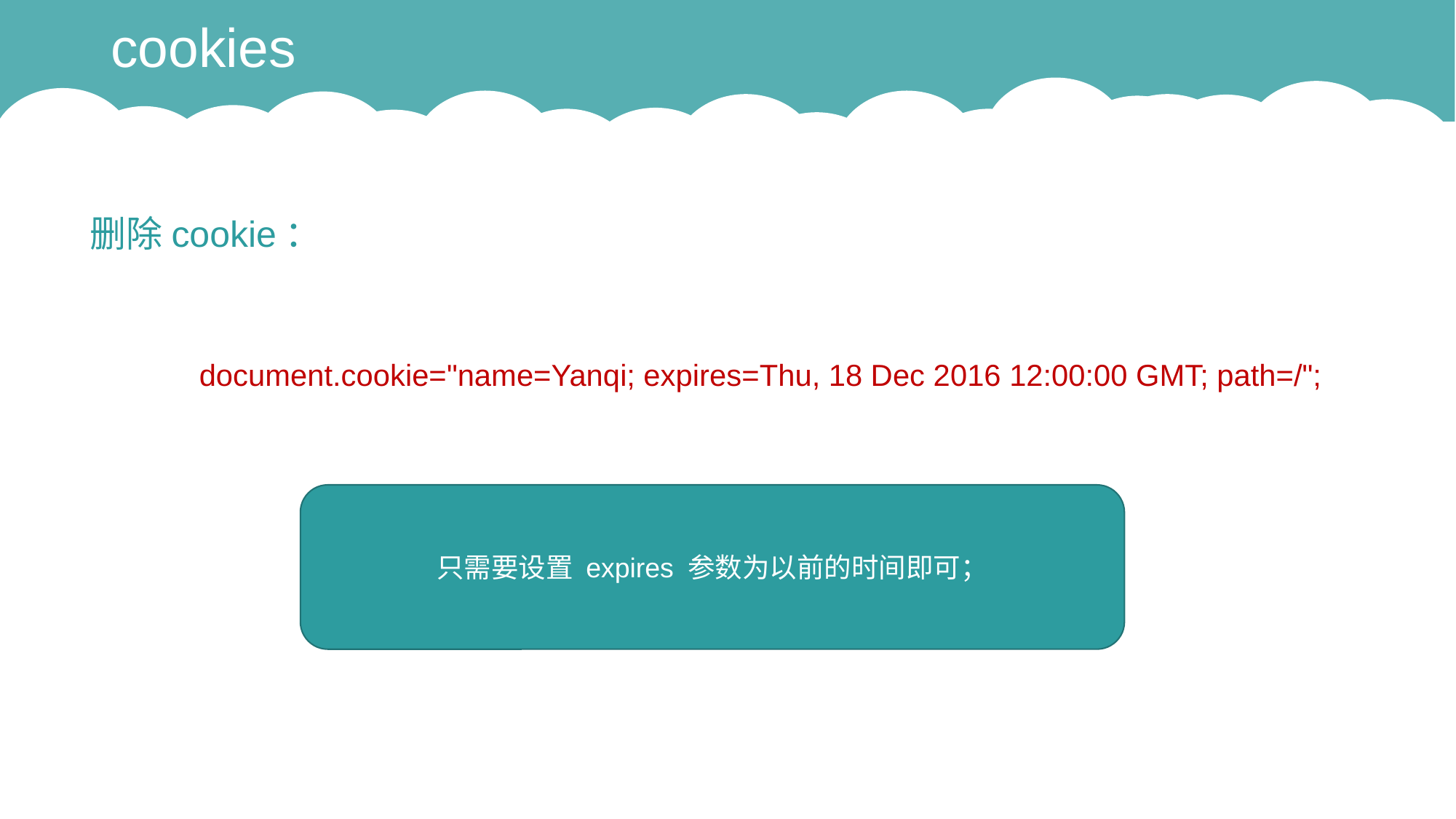

# cookies
删除cookie：

	document.cookie="name=Yanqi; expires=Thu, 18 Dec 2016 12:00:00 GMT; path=/";

只需要设置 expires 参数为以前的时间即可；